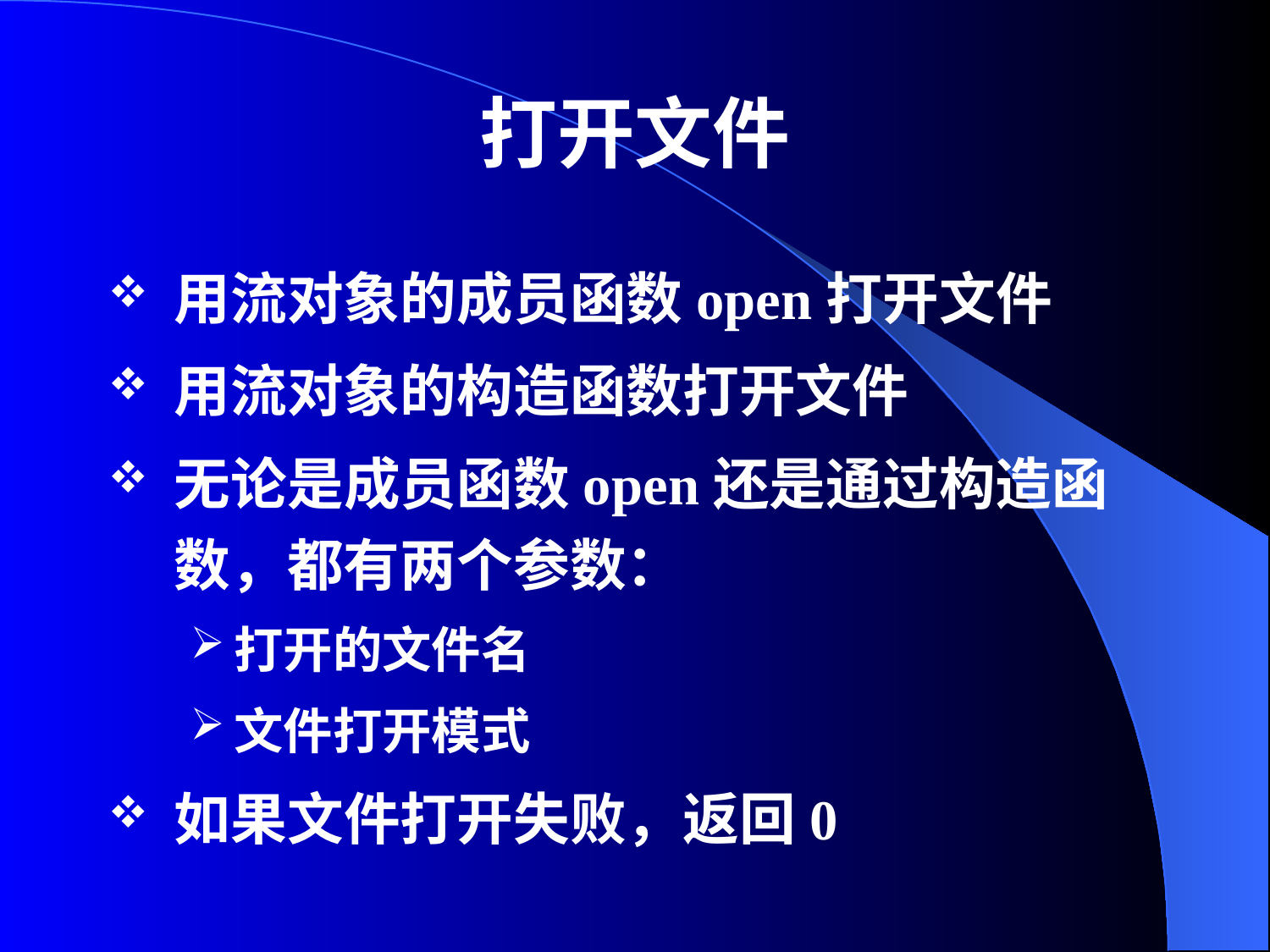

# 打开文件
用流对象的成员函数open打开文件
用流对象的构造函数打开文件
无论是成员函数open还是通过构造函数，都有两个参数：
打开的文件名
文件打开模式
如果文件打开失败，返回0